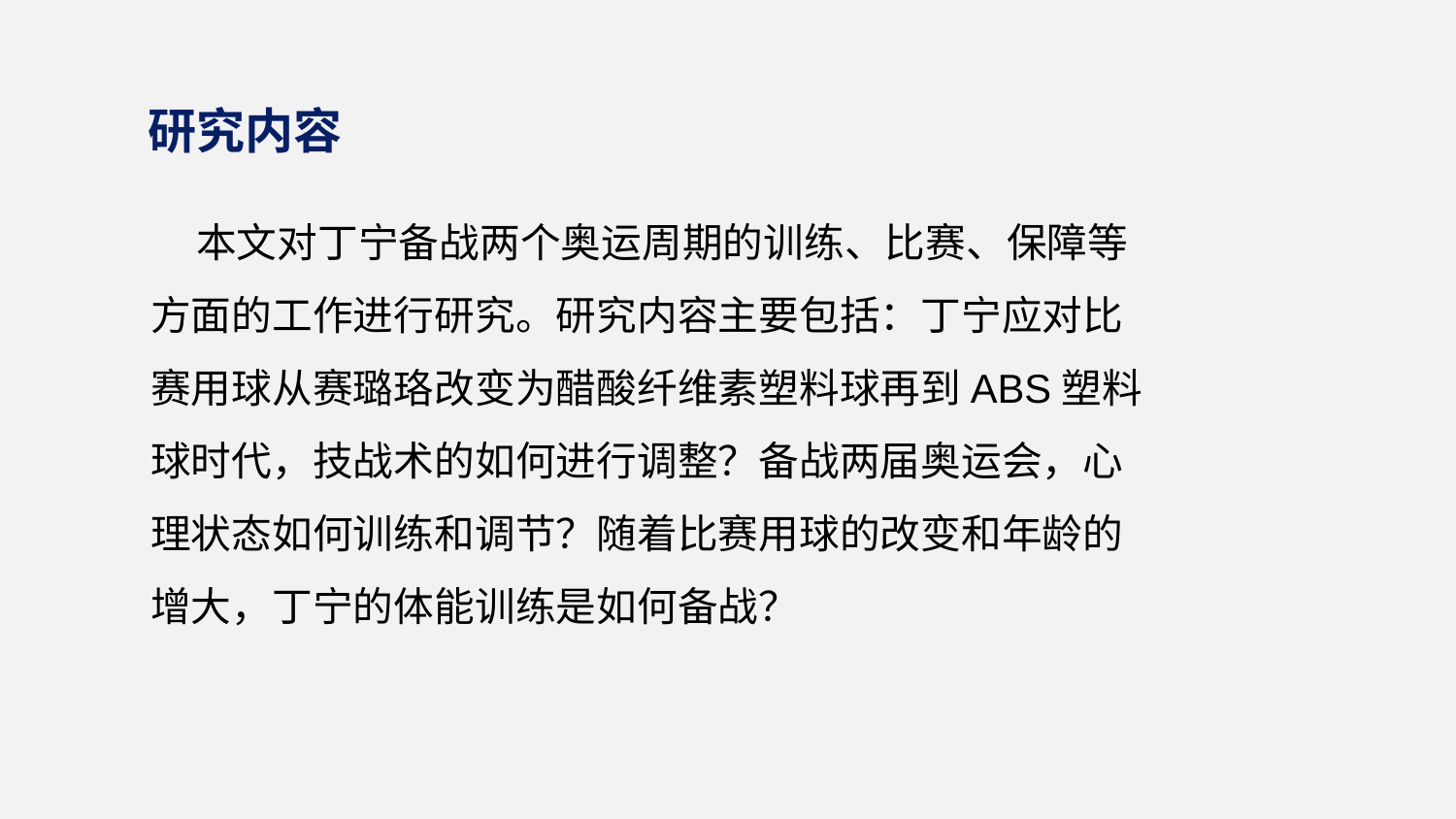

研究内容
    本文对丁宁备战两个奥运周期的训练、比赛、保障等方面的工作进行研究。研究内容主要包括：丁宁应对比赛用球从赛璐珞改变为醋酸纤维素塑料球再到ABS塑料球时代，技战术的如何进行调整？备战两届奥运会，心理状态如何训练和调节？随着比赛用球的改变和年龄的增大，丁宁的体能训练是如何备战？